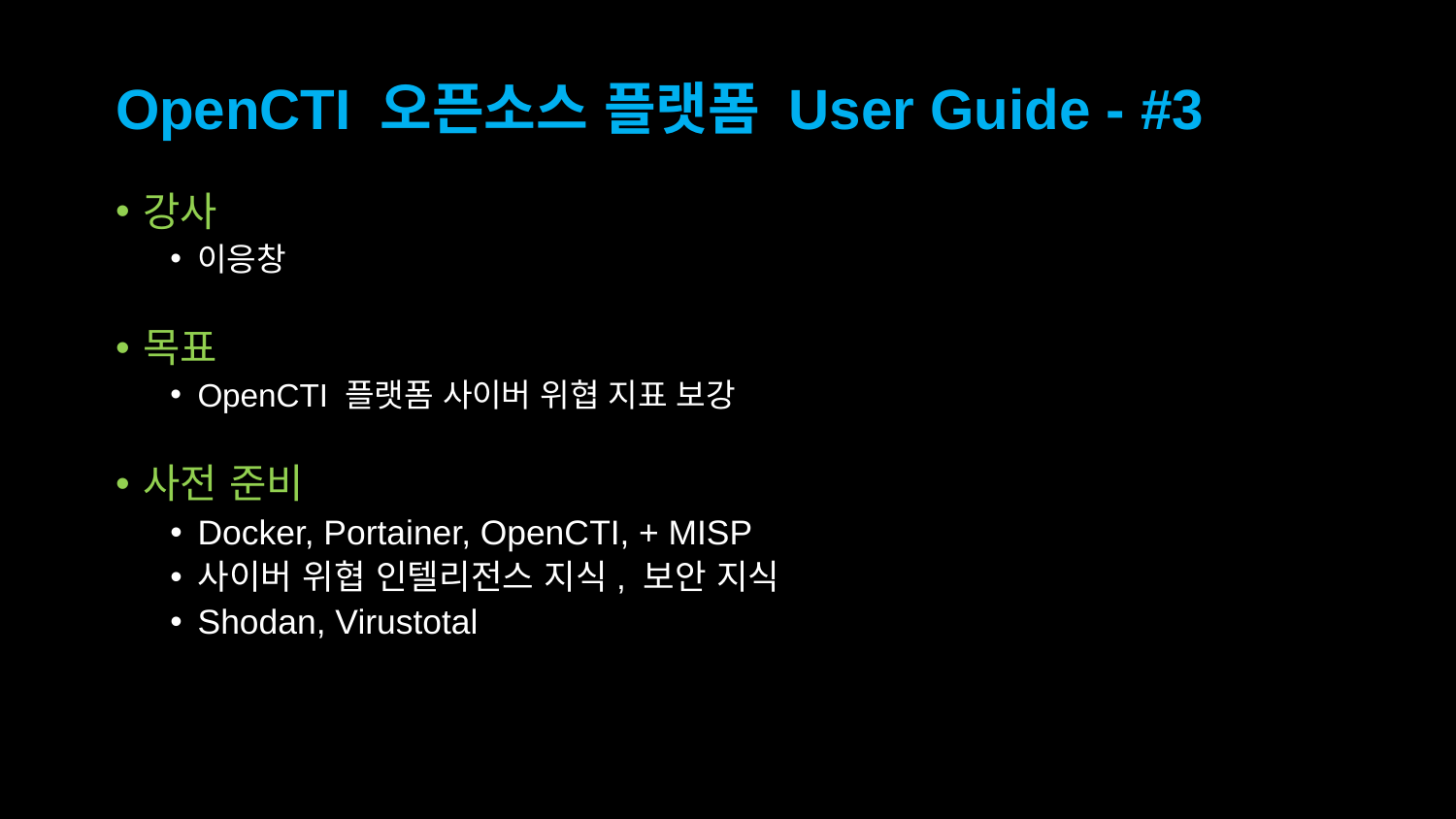

# OpenCTI 오픈소스 플랫폼 User Guide - #3
강사
이응창
목표
OpenCTI 플랫폼 사이버 위협 지표 보강
사전 준비
Docker, Portainer, OpenCTI, + MISP
사이버 위협 인텔리전스 지식, 보안 지식
Shodan, Virustotal